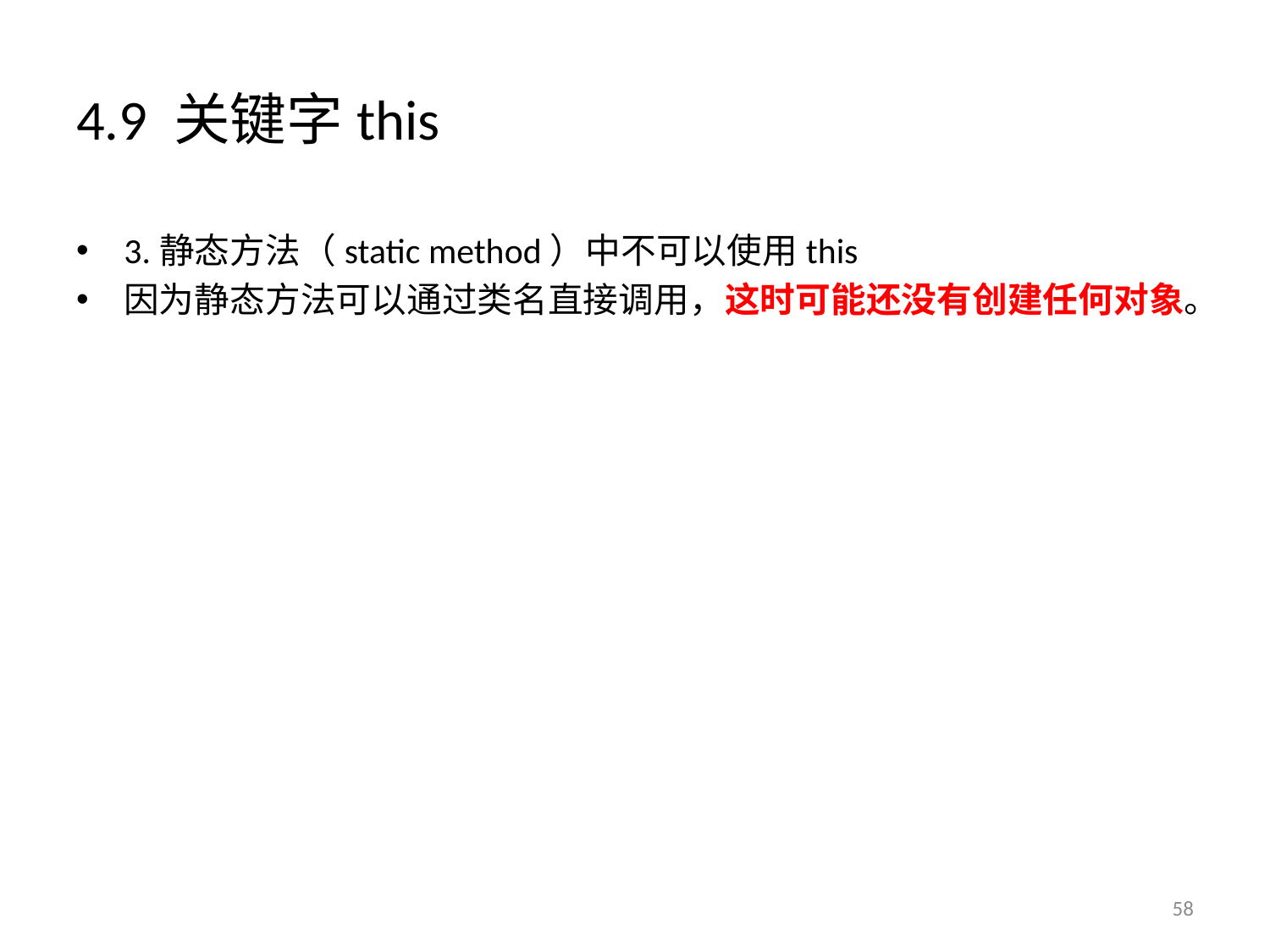

# 4.9 关键字this
3.静态方法（static method）中不可以使用this
因为静态方法可以通过类名直接调用，这时可能还没有创建任何对象。
58